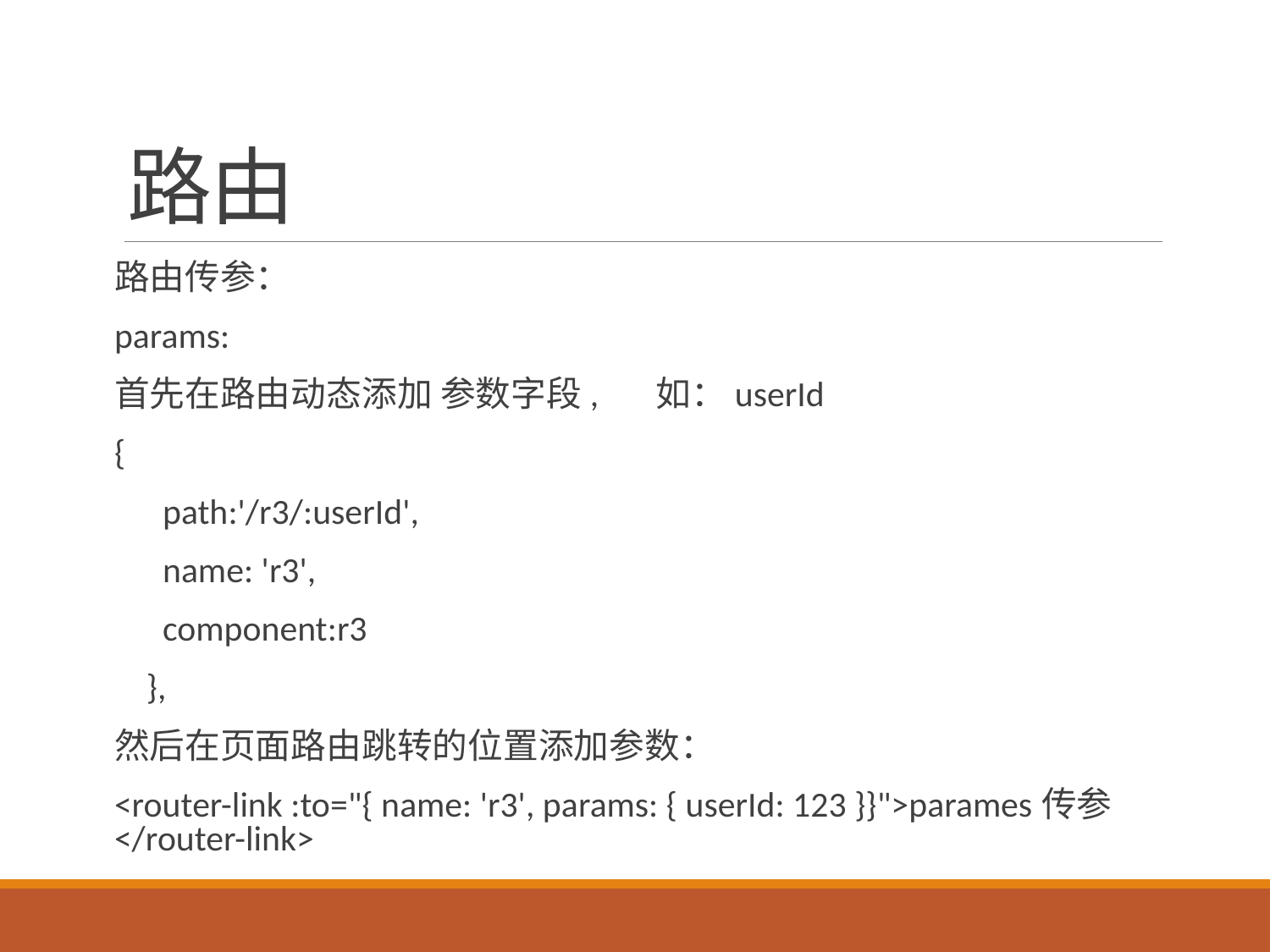

# 路由
路由传参：
params:
首先在路由动态添加 参数字段,      如：userId
{
      path:'/r3/:userId',
      name: 'r3',
      component:r3
    },
然后在页面路由跳转的位置添加参数：
<router-link :to="{ name: 'r3', params: { userId: 123 }}">parames传参</router-link>